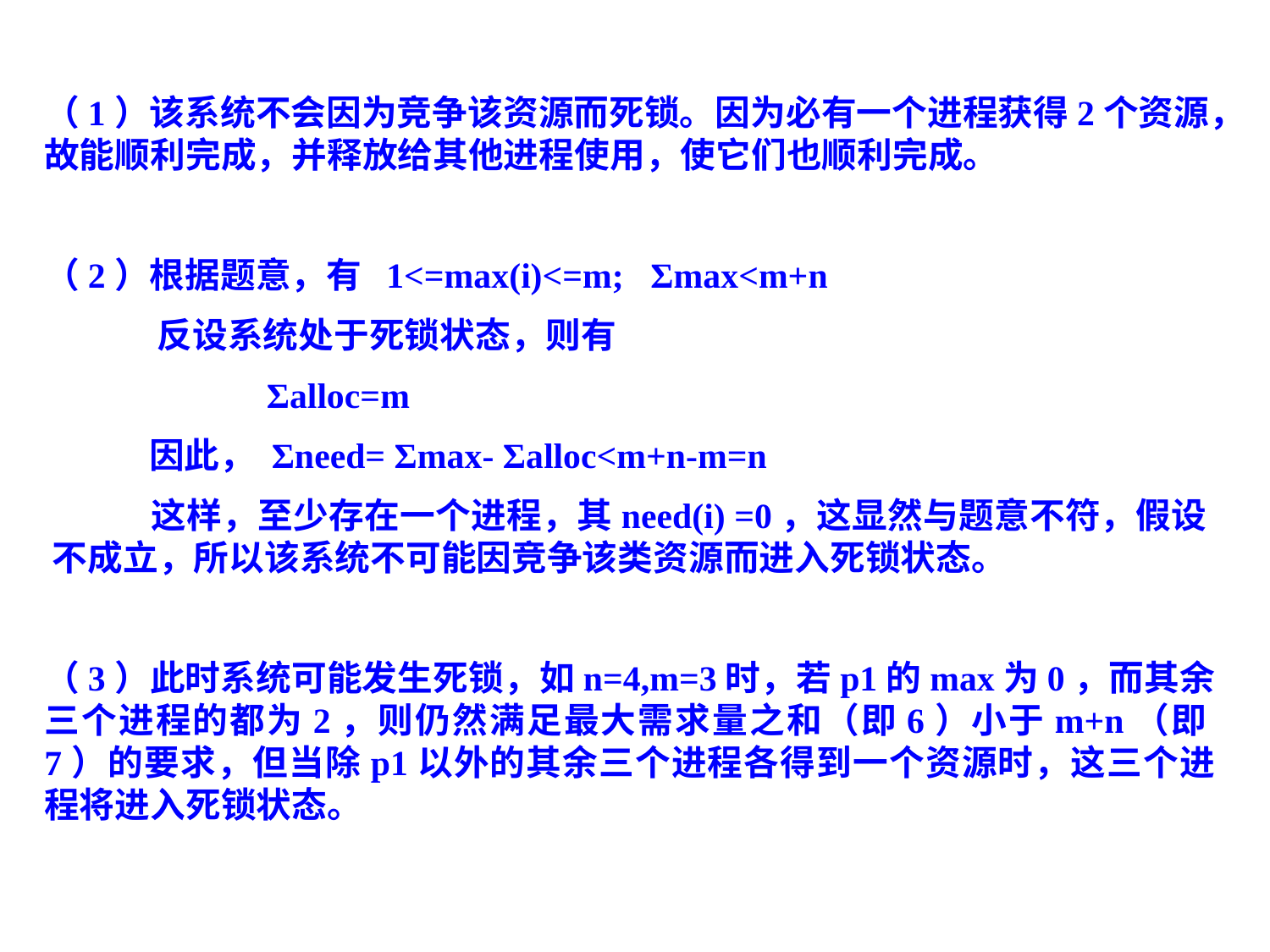

（1）该系统不会因为竞争该资源而死锁。因为必有一个进程获得2个资源，故能顺利完成，并释放给其他进程使用，使它们也顺利完成。

（2）根据题意，有  1<=max(i)<=m;   Σmax<m+n
             反设系统处于死锁状态，则有
                         Σalloc=m
            因此， Σneed= Σmax- Σalloc<m+n-m=n
            这样，至少存在一个进程，其need(i) =0，这显然与题意不符，假设   不成立，所以该系统不可能因竞争该类资源而进入死锁状态。

（3）此时系统可能发生死锁，如n=4,m=3时，若p1的max为0，而其余三个进程的都为2，则仍然满足最大需求量之和（即6）小于m+n（即7）的要求，但当除p1以外的其余三个进程各得到一个资源时，这三个进程将进入死锁状态。